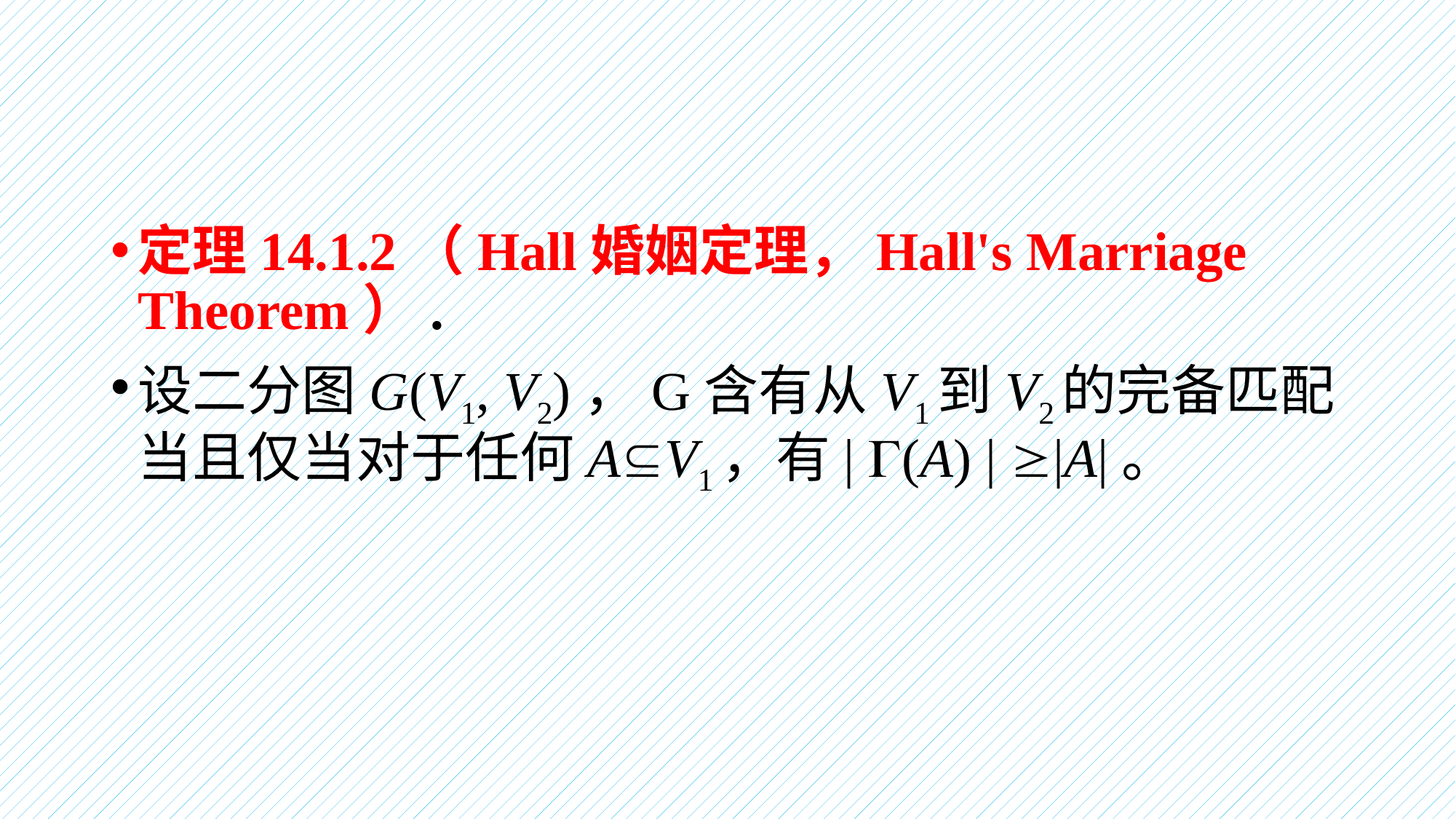

#
定理14.1.2（Hall婚姻定理，Hall's Marriage Theorem）.
设二分图G(V1, V2)，G含有从V1到V2的完备匹配当且仅当对于任何A⊆V1，有| Γ(A) | ≥|A|。